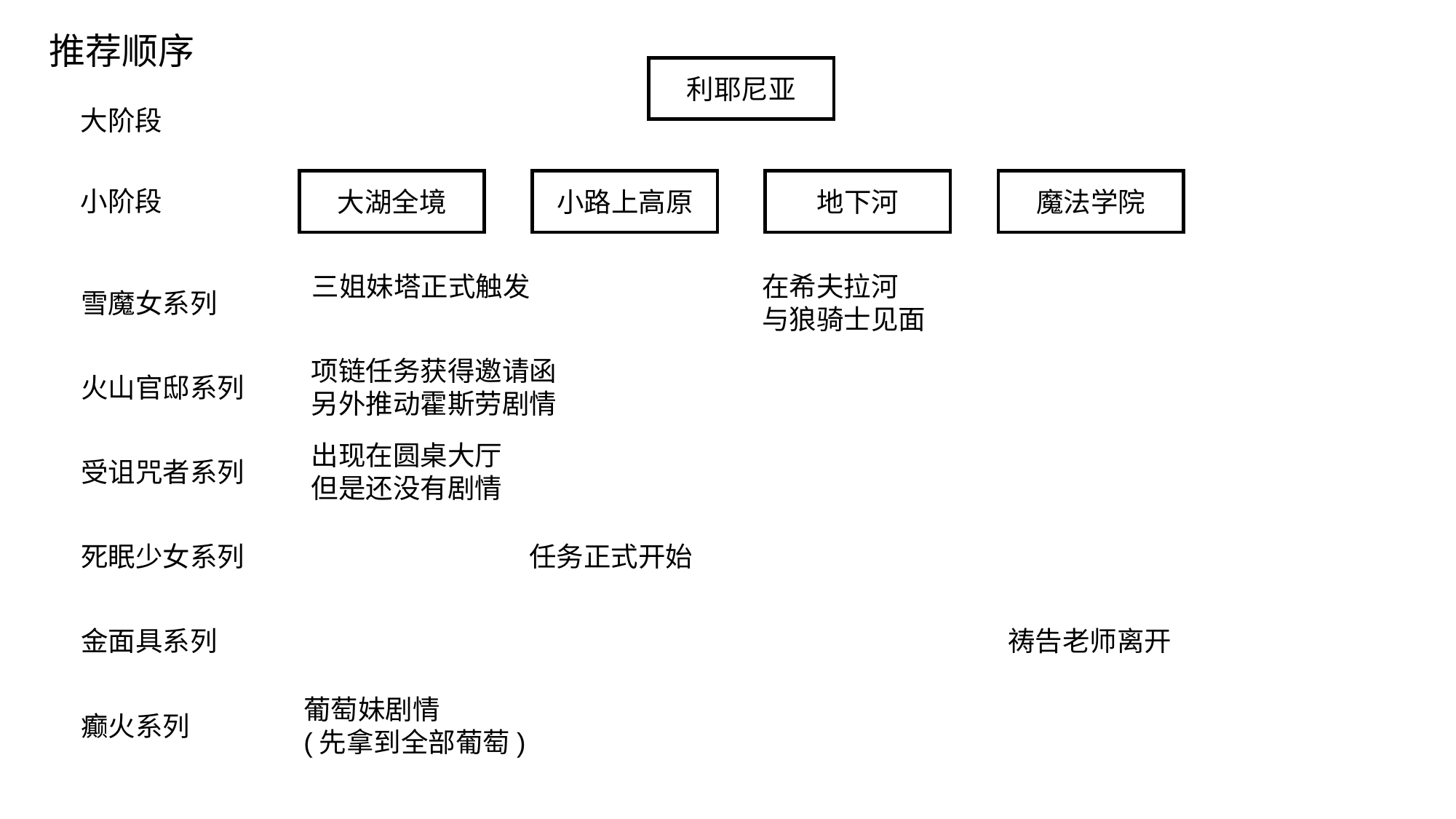

推荐顺序
利耶尼亚
大阶段
大湖全境
小路上高原
地下河
魔法学院
小阶段
三姐妹塔正式触发
在希夫拉河
与狼骑士见面
雪魔女系列
项链任务获得邀请函
另外推动霍斯劳剧情
火山官邸系列
出现在圆桌大厅
但是还没有剧情
受诅咒者系列
死眠少女系列
任务正式开始
金面具系列
祷告老师离开
葡萄妹剧情
(先拿到全部葡萄)
癫火系列